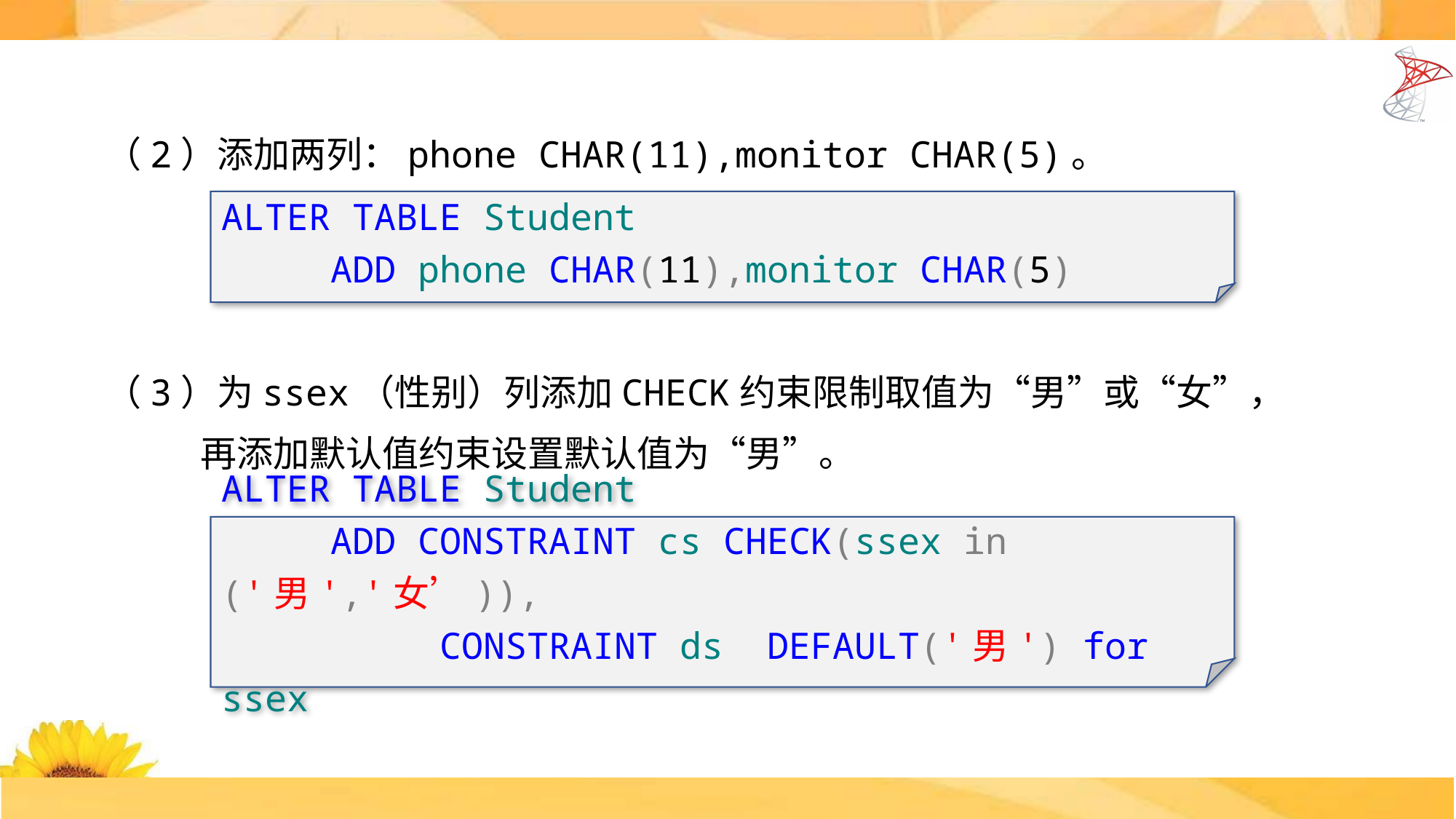

（2）添加两列：phone CHAR(11),monitor CHAR(5)。

（3）为ssex（性别）列添加CHECK约束限制取值为“男”或“女”，再添加默认值约束设置默认值为“男”。

ALTER TABLE Student
	ADD phone CHAR(11),monitor CHAR(5)

ALTER TABLE Student
	ADD CONSTRAINT cs CHECK(ssex in('男','女’)),
          CONSTRAINT ds  DEFAULT('男') for ssex